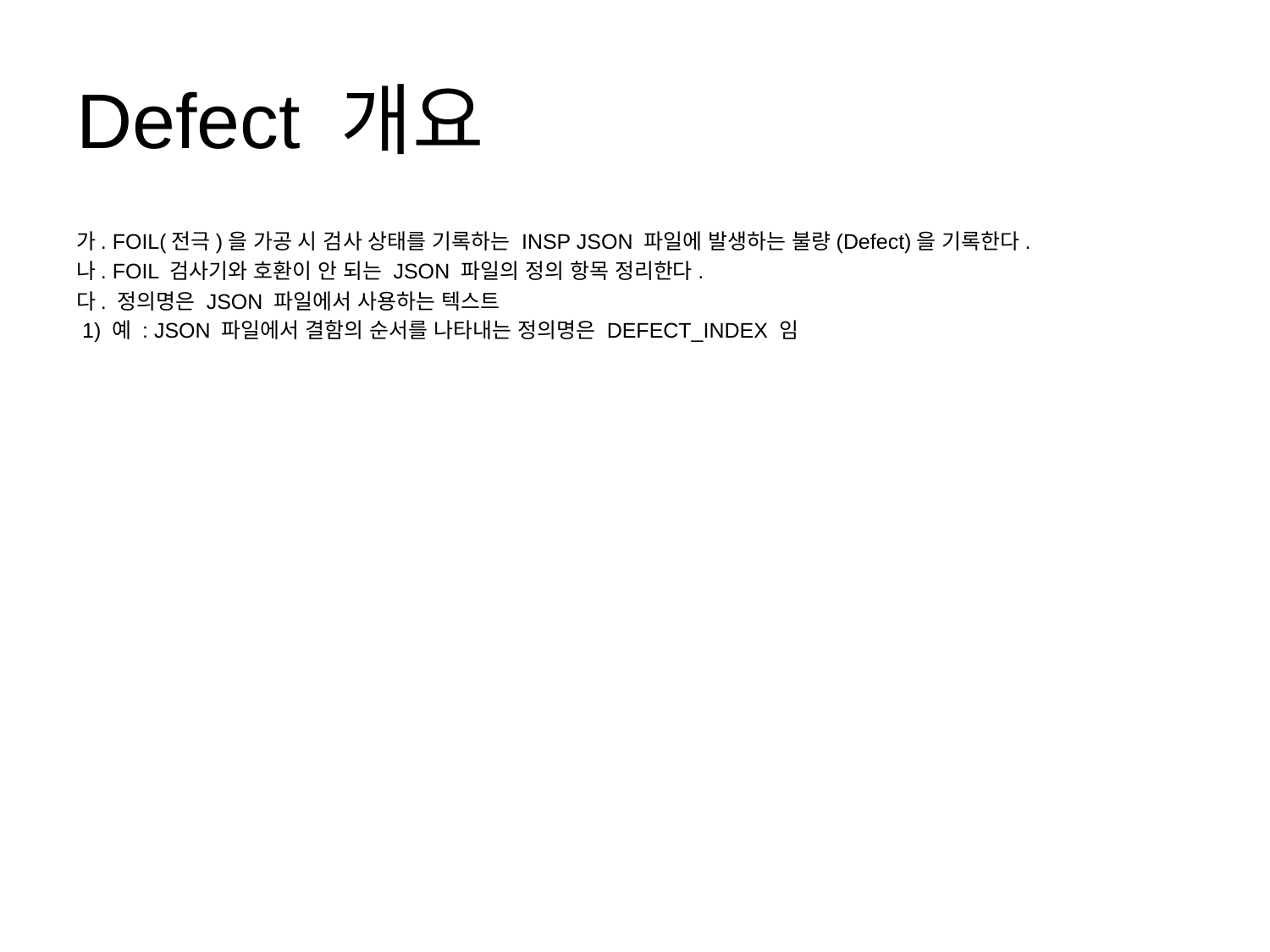

# Defect 개요
가. FOIL(전극)을 가공 시 검사 상태를 기록하는 INSP JSON 파일에 발생하는 불량(Defect)을 기록한다.
나. FOIL 검사기와 호환이 안 되는 JSON 파일의 정의 항목 정리한다.
다. 정의명은 JSON 파일에서 사용하는 텍스트
 1) 예 : JSON 파일에서 결함의 순서를 나타내는 정의명은 DEFECT_INDEX 임